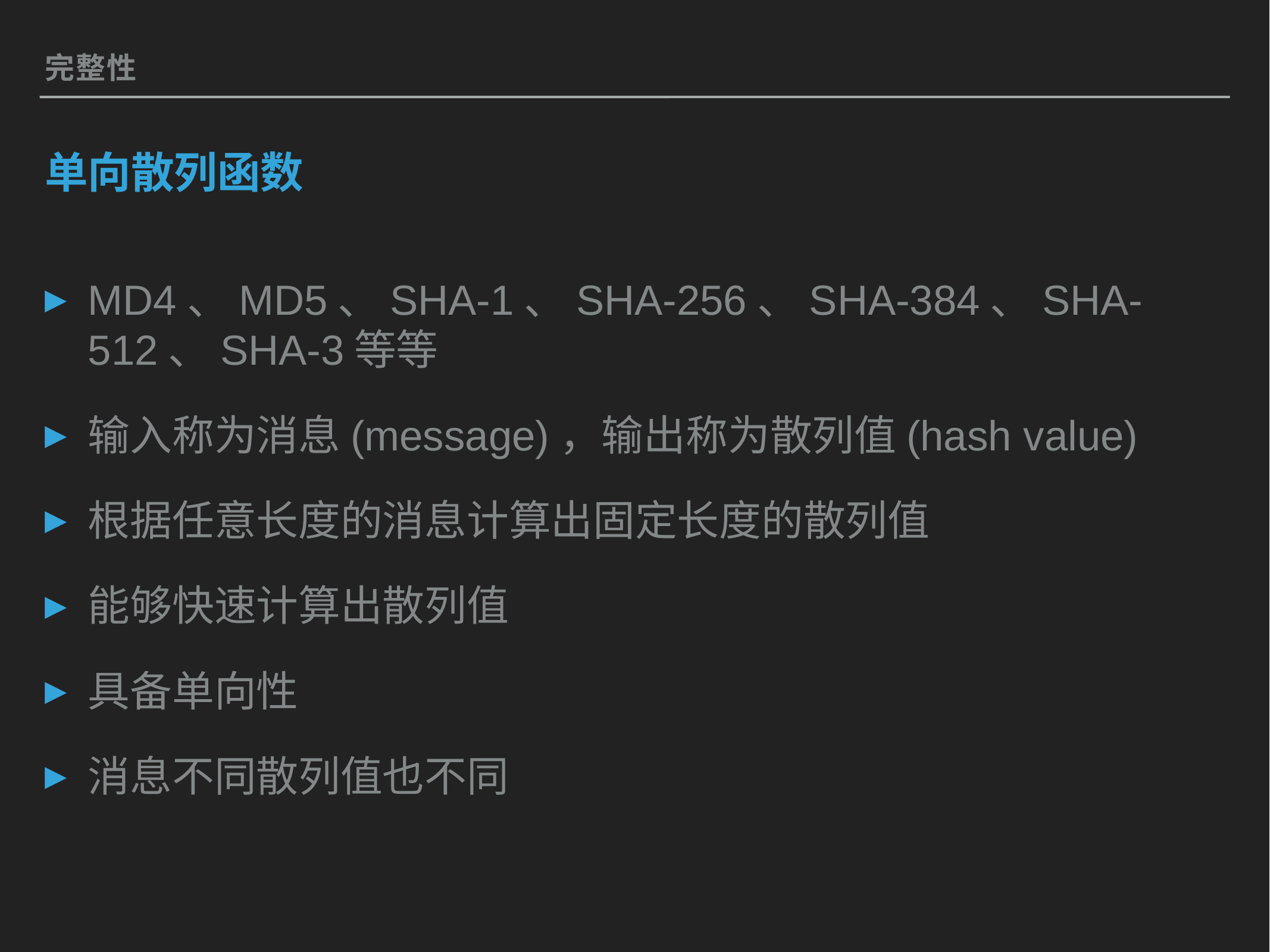

完整性
# 单向散列函数
MD4、MD5、SHA-1、SHA-256、SHA-384、SHA-512、SHA-3等等
输入称为消息(message)，输出称为散列值(hash value)
根据任意长度的消息计算出固定长度的散列值
能够快速计算出散列值
具备单向性
消息不同散列值也不同